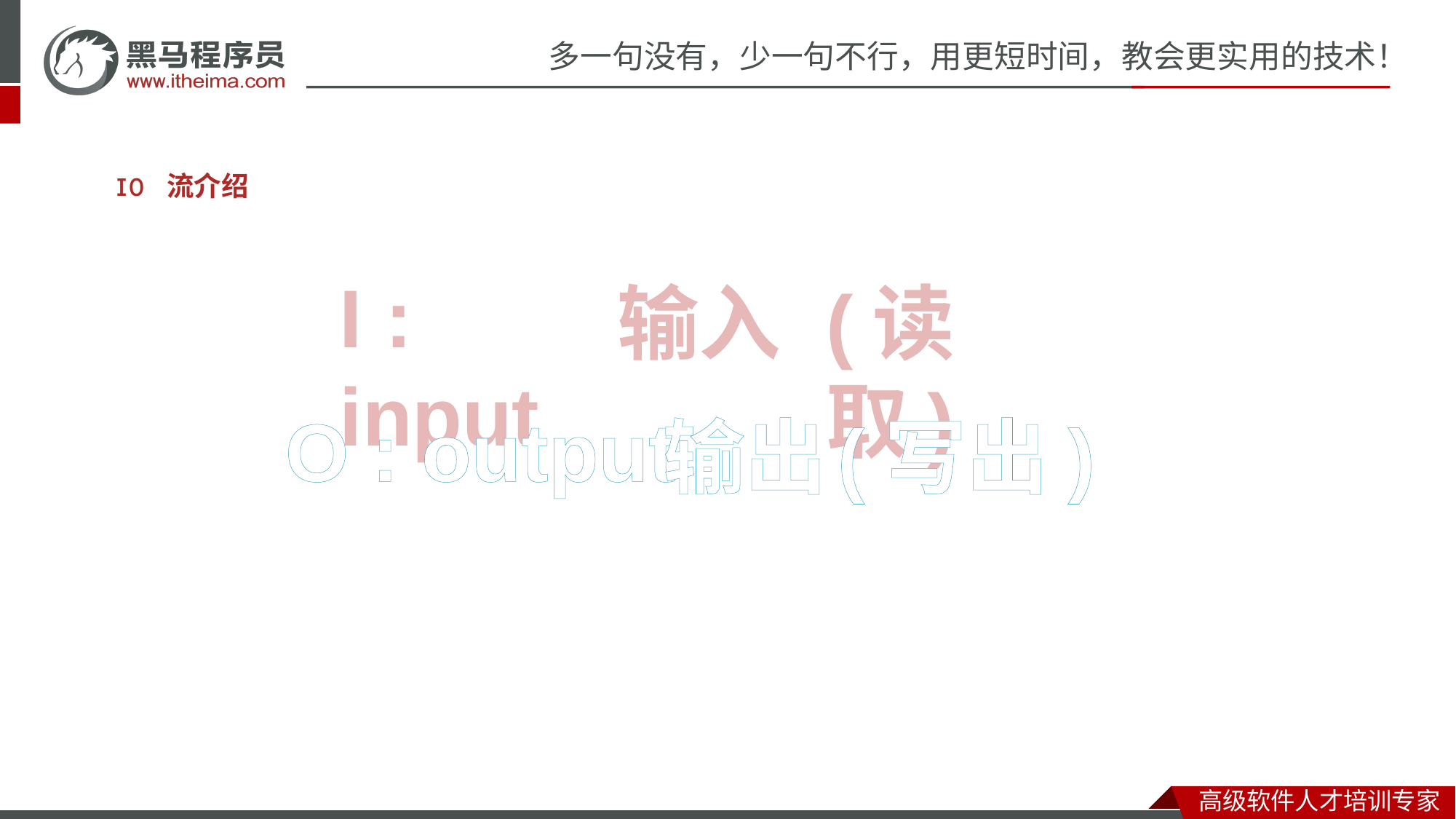

IO 流介绍
I : input
输入
(读取)
O : output
输出
(写出)